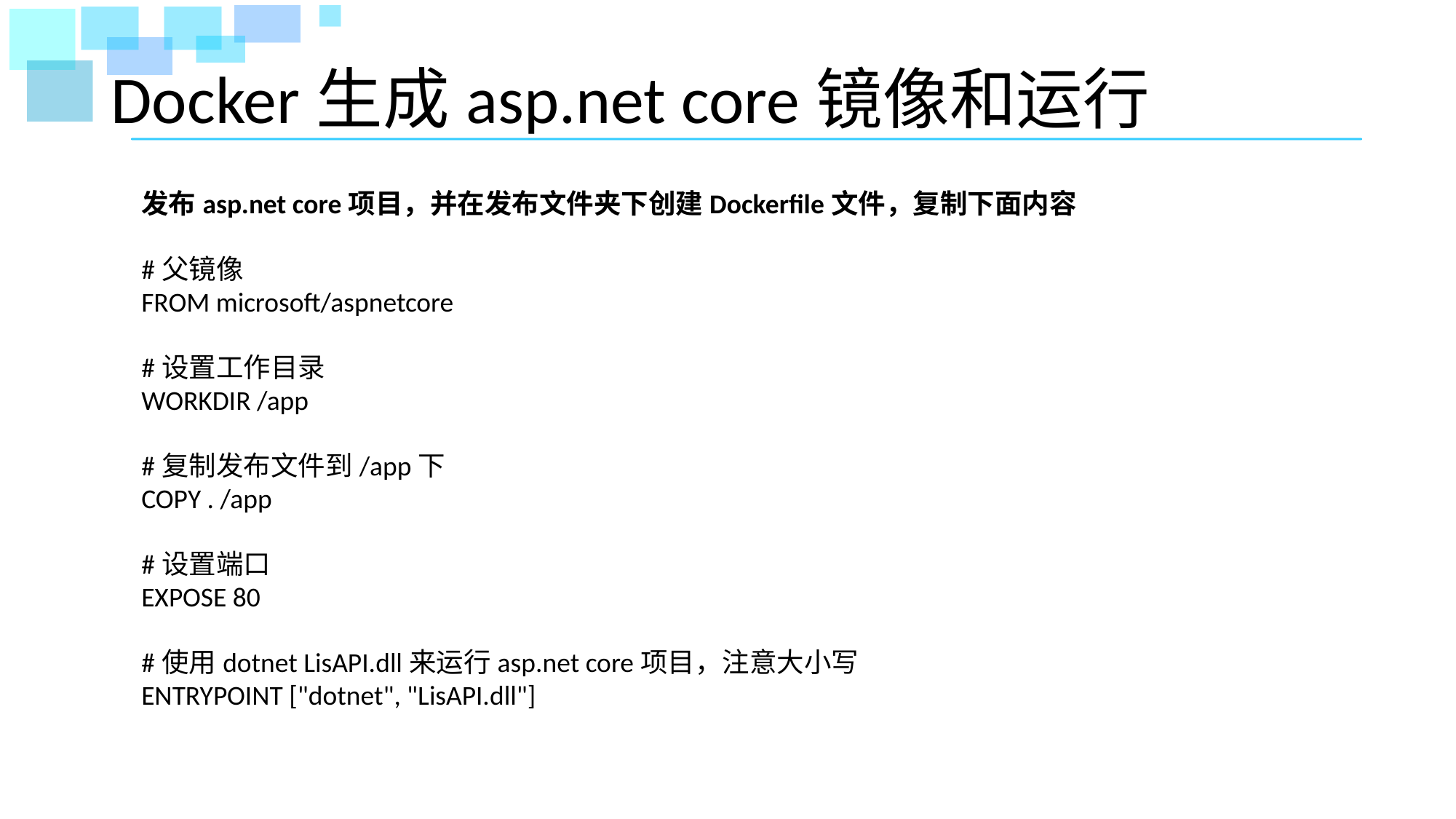

# Docker生成asp.net core镜像和运行
发布asp.net core项目，并在发布文件夹下创建Dockerfile文件，复制下面内容

#父镜像
FROM microsoft/aspnetcore

#设置工作目录
WORKDIR /app

#复制发布文件到/app下
COPY . /app

#设置端口
EXPOSE 80

#使用dotnet LisAPI.dll来运行asp.net core项目，注意大小写
ENTRYPOINT ["dotnet", "LisAPI.dll"]